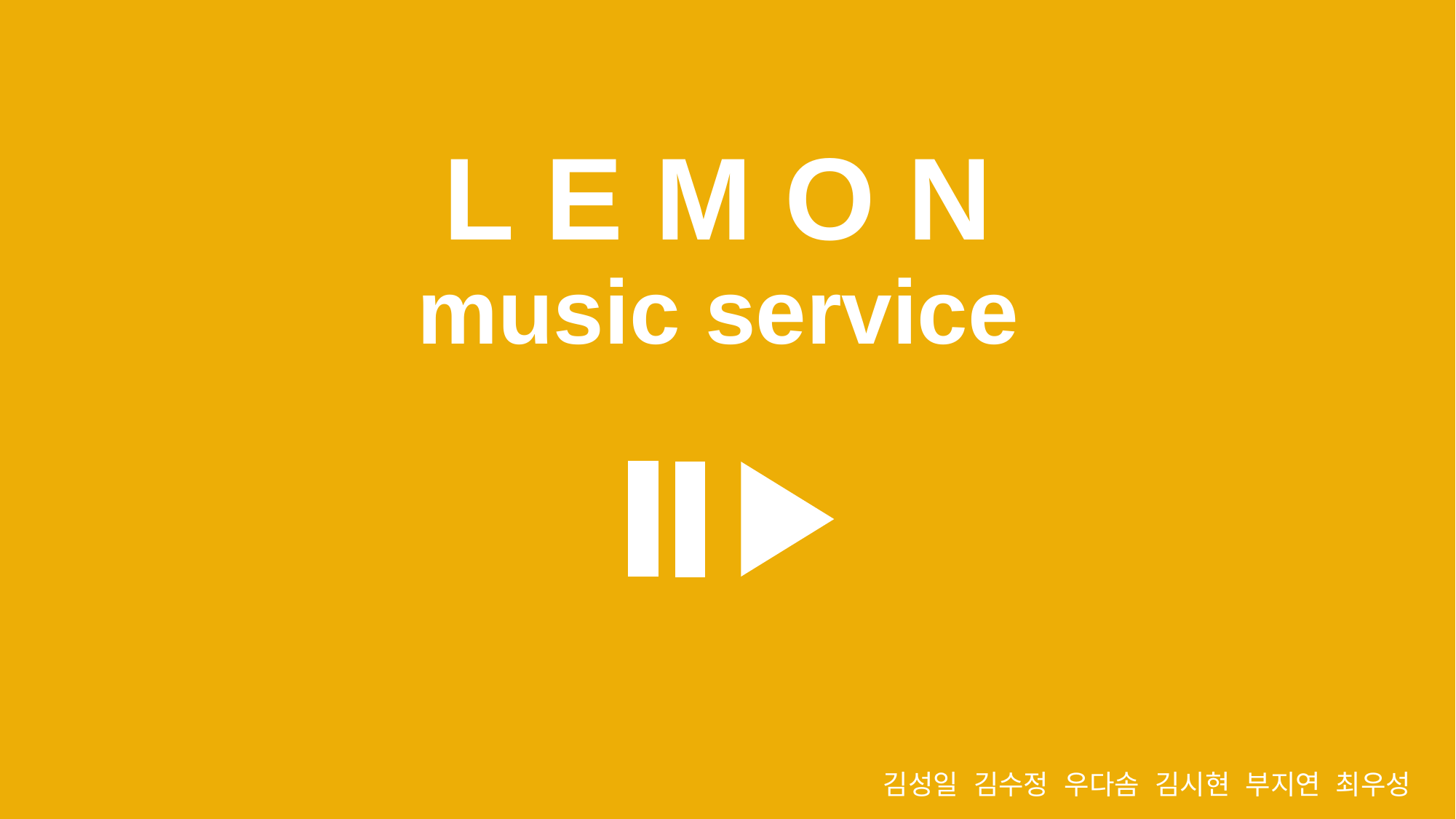

# L E M O N music service

김성일  김수정  우다솜  김시현  부지연  최우성